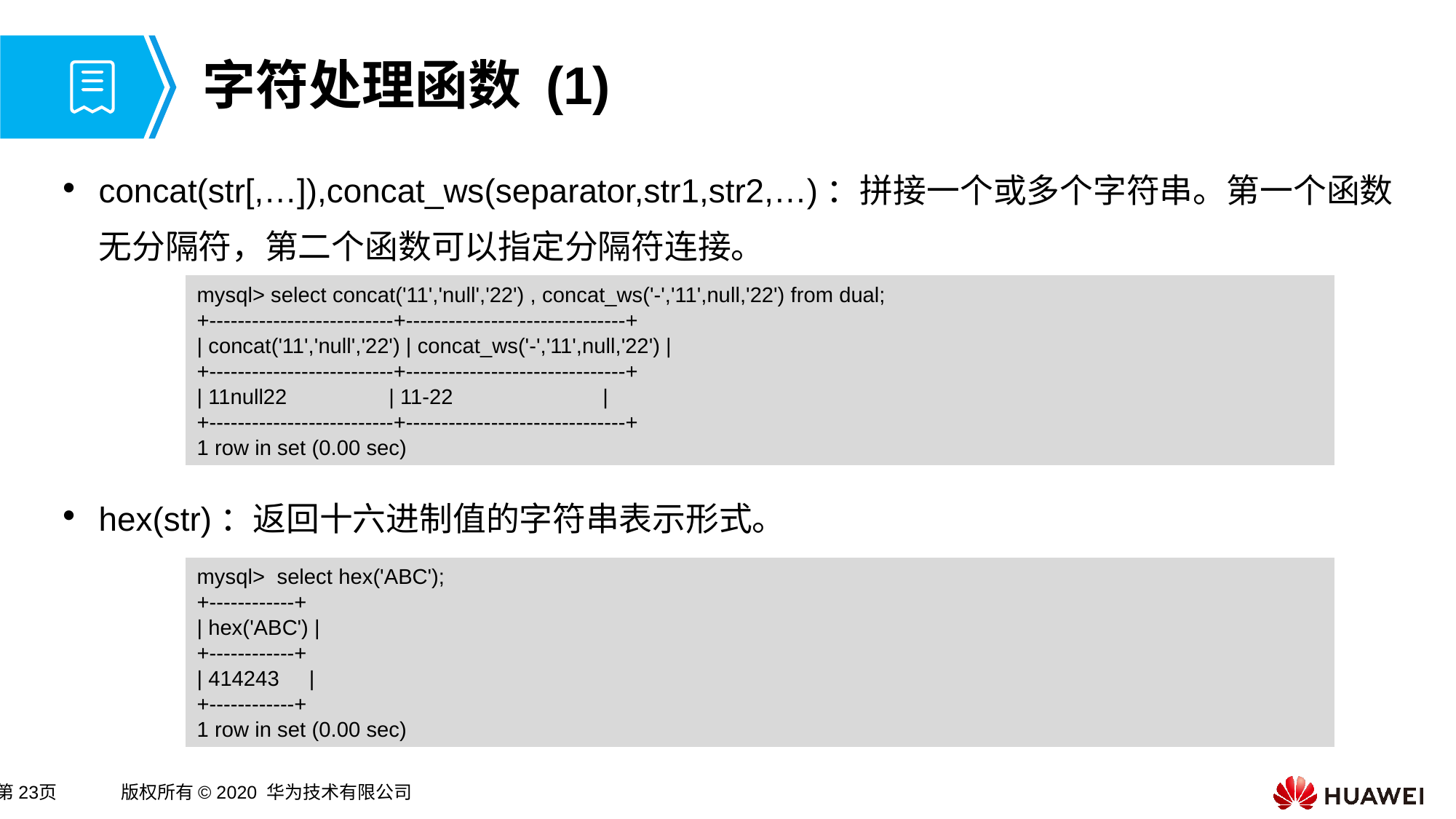

# 字符处理函数 (1)
concat(str[,…]),concat_ws(separator,str1,str2,…)：拼接一个或多个字符串。第一个函数无分隔符，第二个函数可以指定分隔符连接。

hex(str)：返回十六进制值的字符串表示形式。
mysql> select concat('11','null','22') , concat_ws('-','11',null,'22') from dual;
+--------------------------+-------------------------------+
| concat('11','null','22') | concat_ws('-','11',null,'22') |
+--------------------------+-------------------------------+
| 11null22                 | 11-22                         |
+--------------------------+-------------------------------+
1 row in set (0.00 sec)
mysql>  select hex('ABC');
+------------+
| hex('ABC') |
+------------+
| 414243     |
+------------+
1 row in set (0.00 sec)